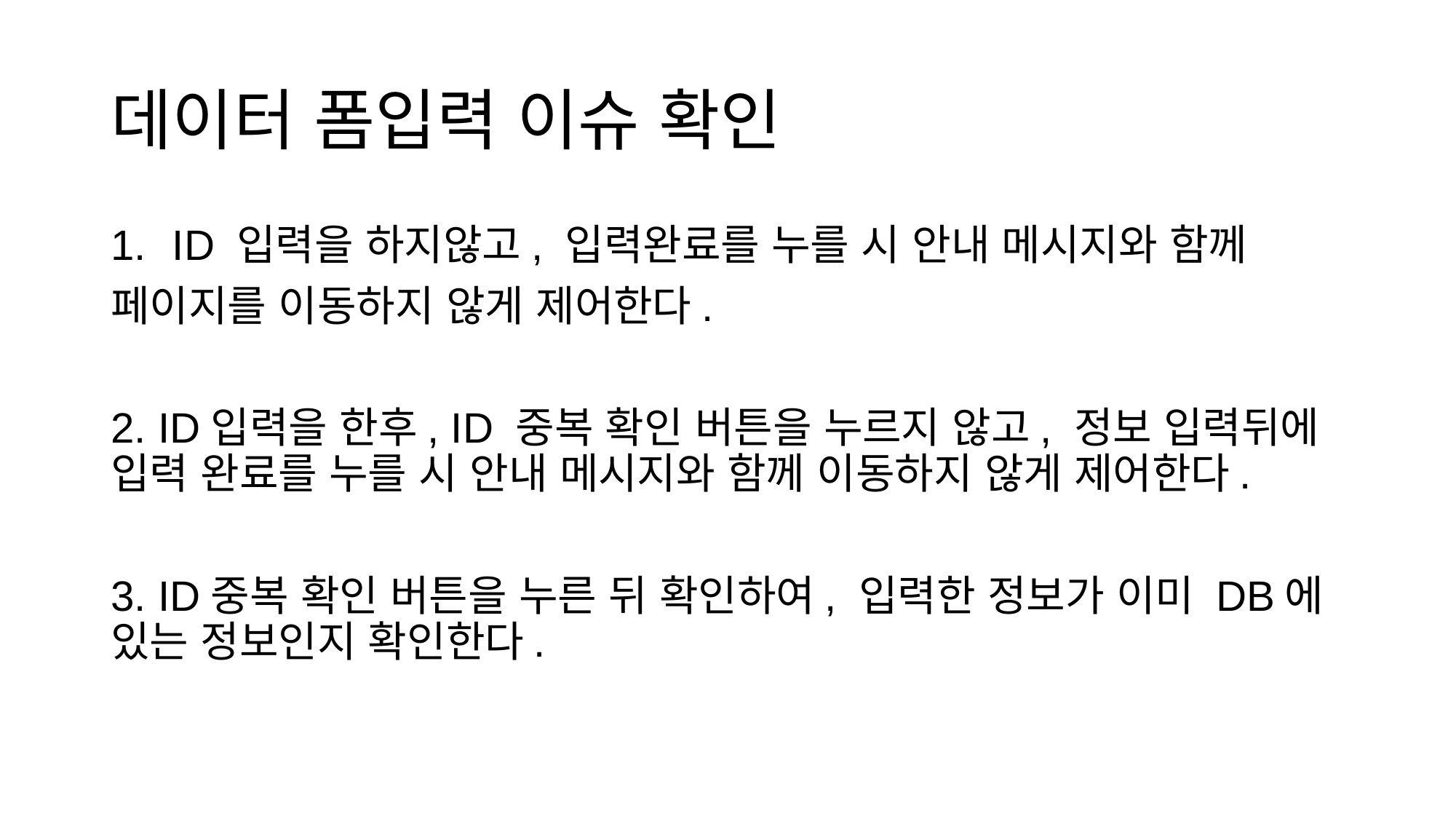

# 데이터 폼입력 이슈 확인
ID 입력을 하지않고, 입력완료를 누를 시 안내 메시지와 함께
페이지를 이동하지 않게 제어한다.

2. ID입력을 한후, ID 중복 확인 버튼을 누르지 않고, 정보 입력뒤에 입력 완료를 누를 시 안내 메시지와 함께 이동하지 않게 제어한다.

3. ID중복 확인 버튼을 누른 뒤 확인하여, 입력한 정보가 이미 DB에 있는 정보인지 확인한다.